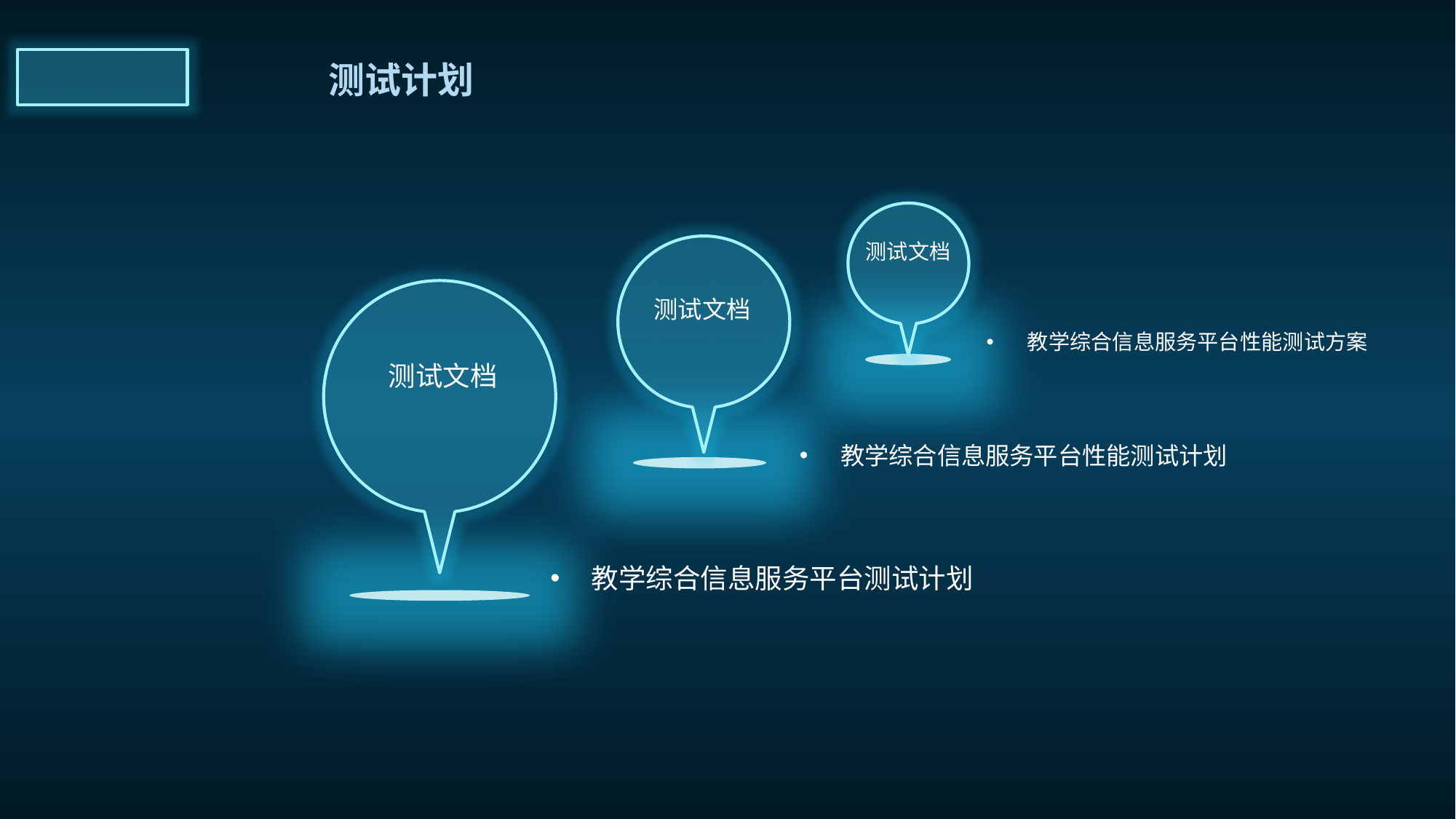

测试计划

测试文档

测试文档

测试文档
教学综合信息服务平台性能测试方案

教学综合信息服务平台性能测试计划

教学综合信息服务平台测试计划